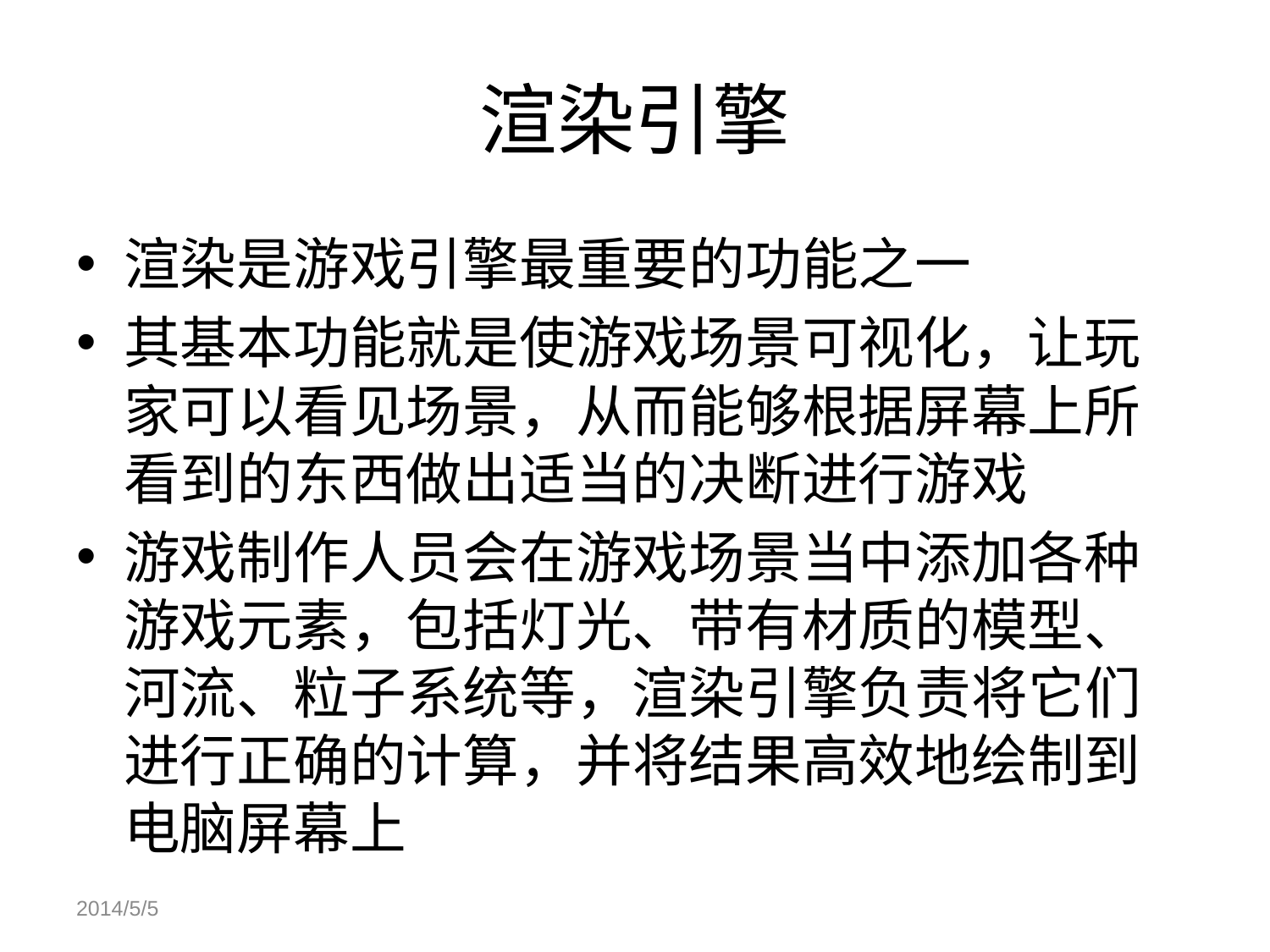

# 渲染引擎
渲染是游戏引擎最重要的功能之一
其基本功能就是使游戏场景可视化，让玩家可以看见场景，从而能够根据屏幕上所看到的东西做出适当的决断进行游戏
游戏制作人员会在游戏场景当中添加各种游戏元素，包括灯光、带有材质的模型、河流、粒子系统等，渲染引擎负责将它们进行正确的计算，并将结果高效地绘制到电脑屏幕上
2014/5/5